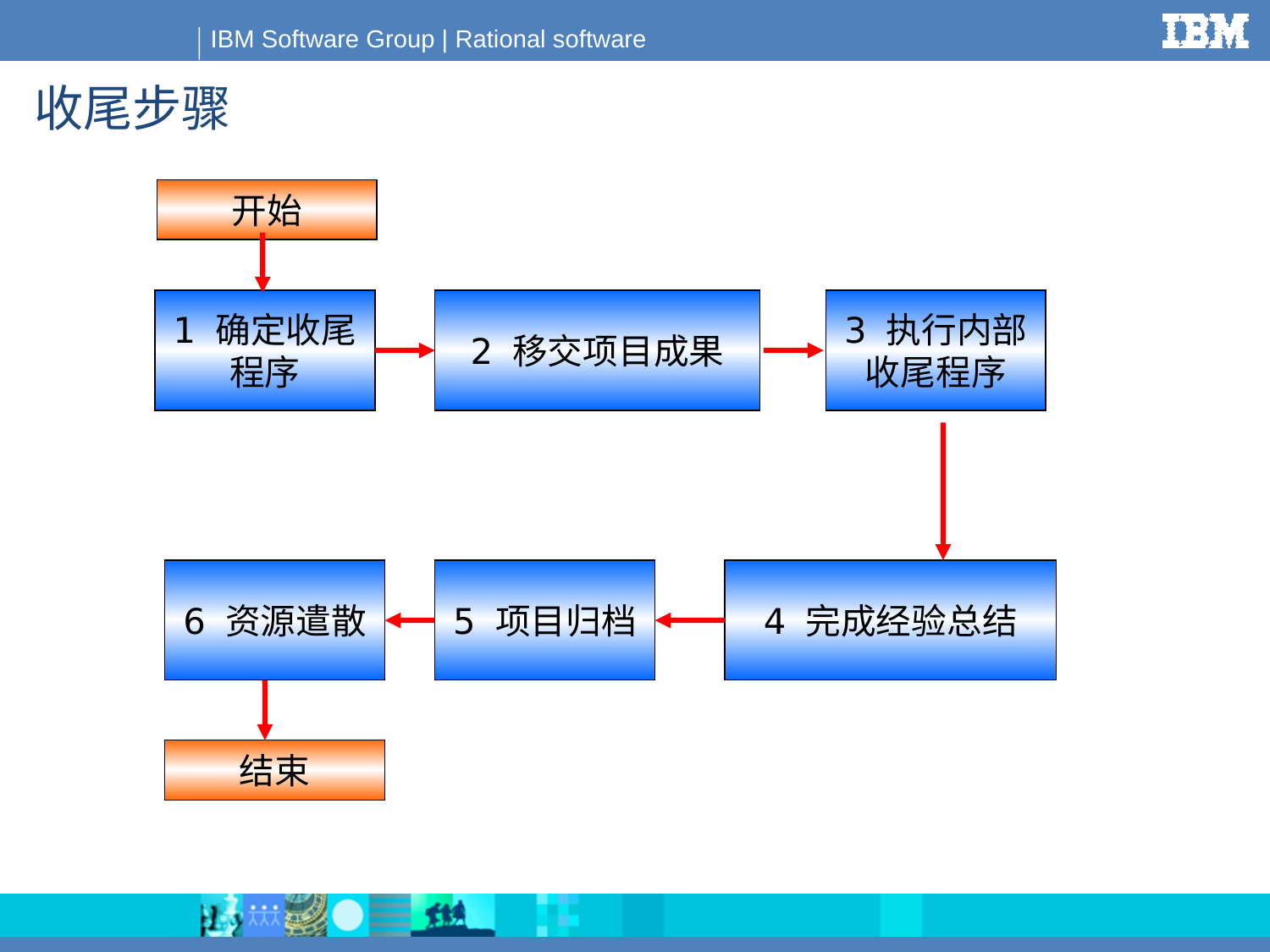

# 收尾步骤
开始

1 确定收尾程序
2 移交项目成果
3 执行内部收尾程序

6 资源遣散
5 项目归档
4 完成经验总结

结束